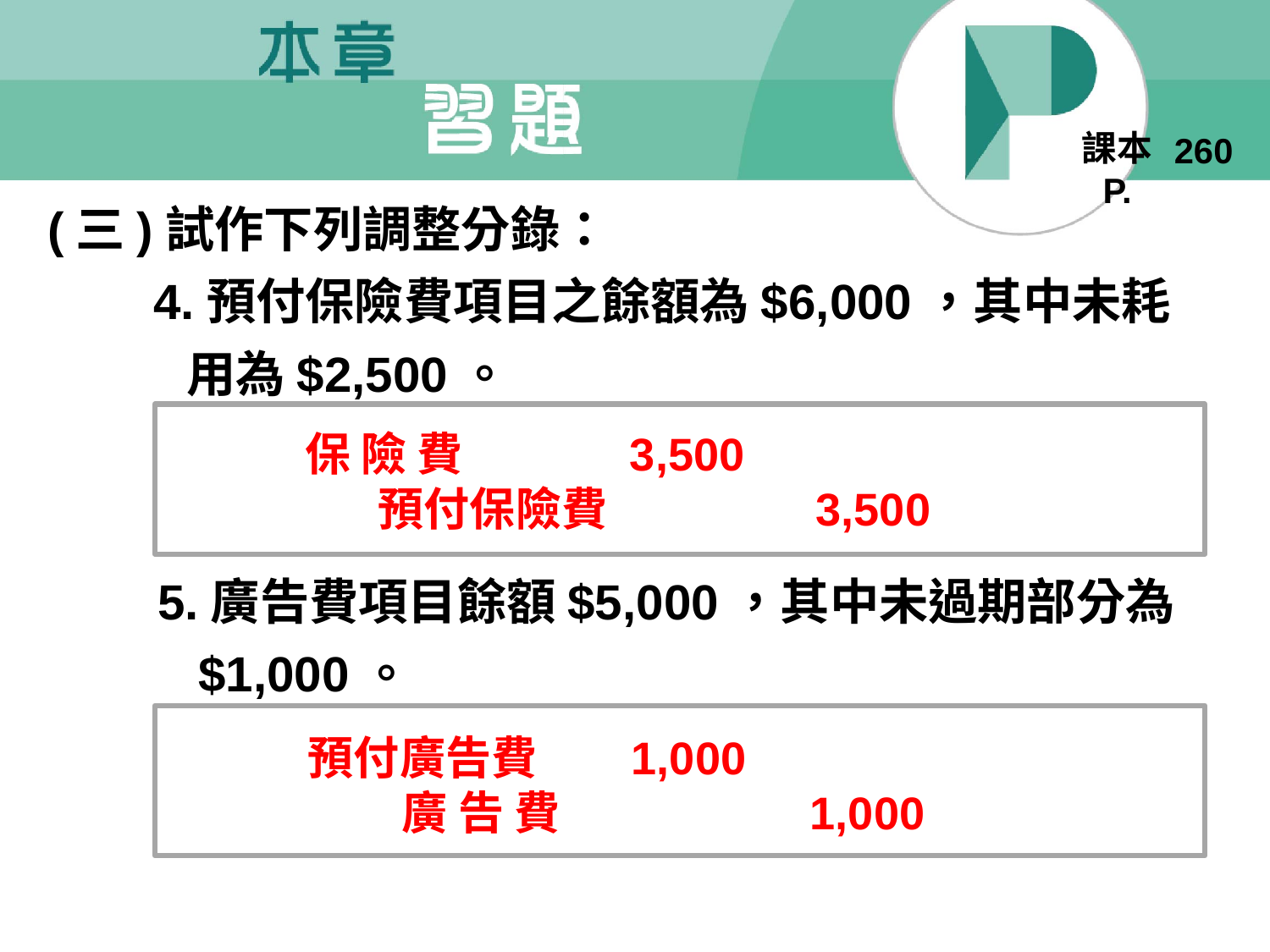

260
(三)試作下列調整分錄：
　    4.預付保險費項目之餘額為$6,000，其中未耗
　        用為$2,500。

        5.廣告費項目餘額$5,000，其中未過期部分為
　        $1,000。

保 險 費               3,500
      預付保險費                   3,500

預付廣告費        1,000
        廣 告 費                       1,000